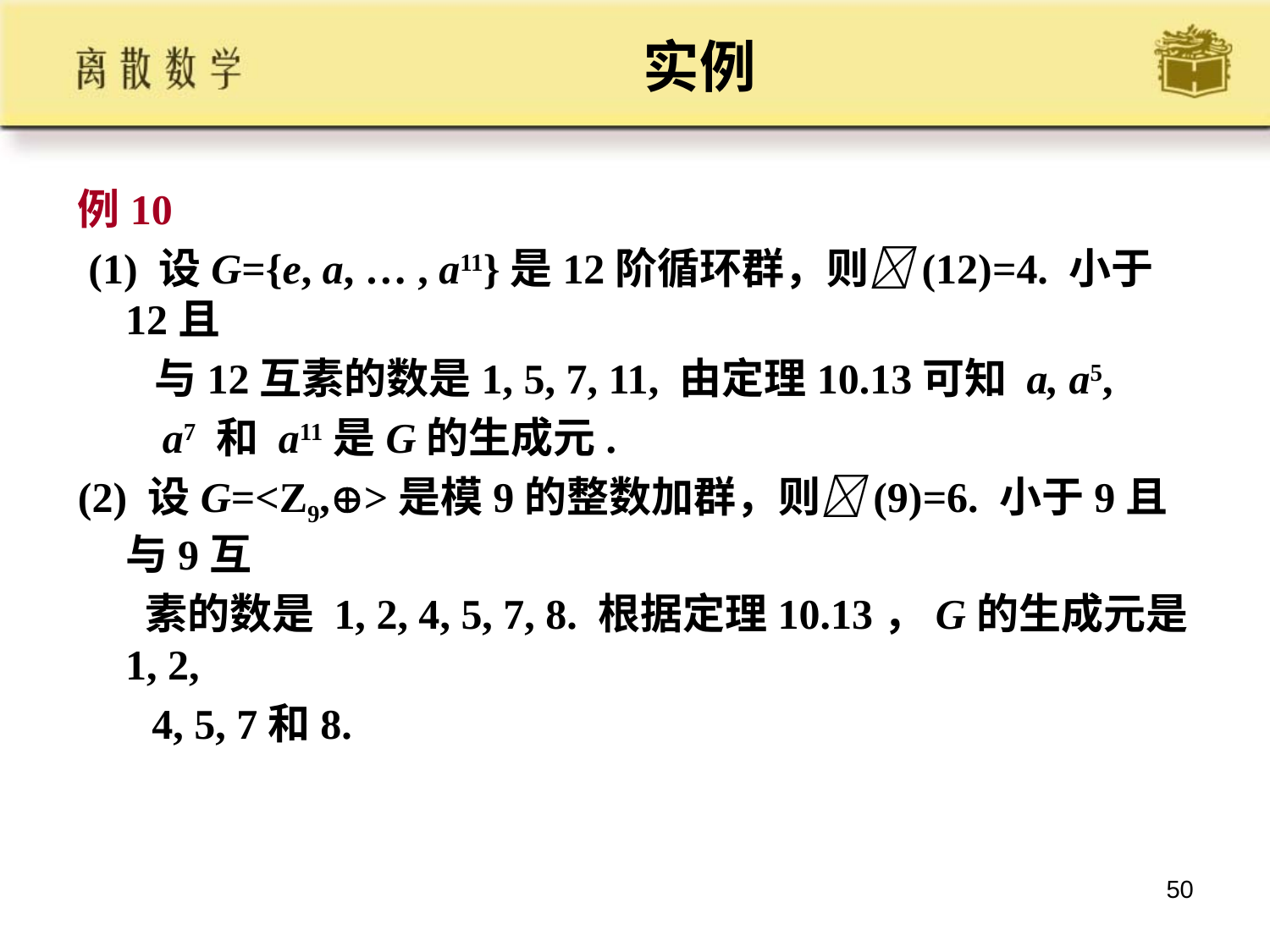

# 实例
例10
 (1) 设G={e, a, … , a11}是12阶循环群，则φ(12)=4. 小于12且
       与12互素的数是1, 5, 7, 11, 由定理10.13可知 a, a5,
        a7 和 a11是G的生成元.
(2) 设G=<Z9,⊕>是模9的整数加群，则φ(9)=6. 小于9且与9互
      素的数是 1, 2, 4, 5, 7, 8. 根据定理10.13，G的生成元是1, 2,
       4, 5, 7和8.

50